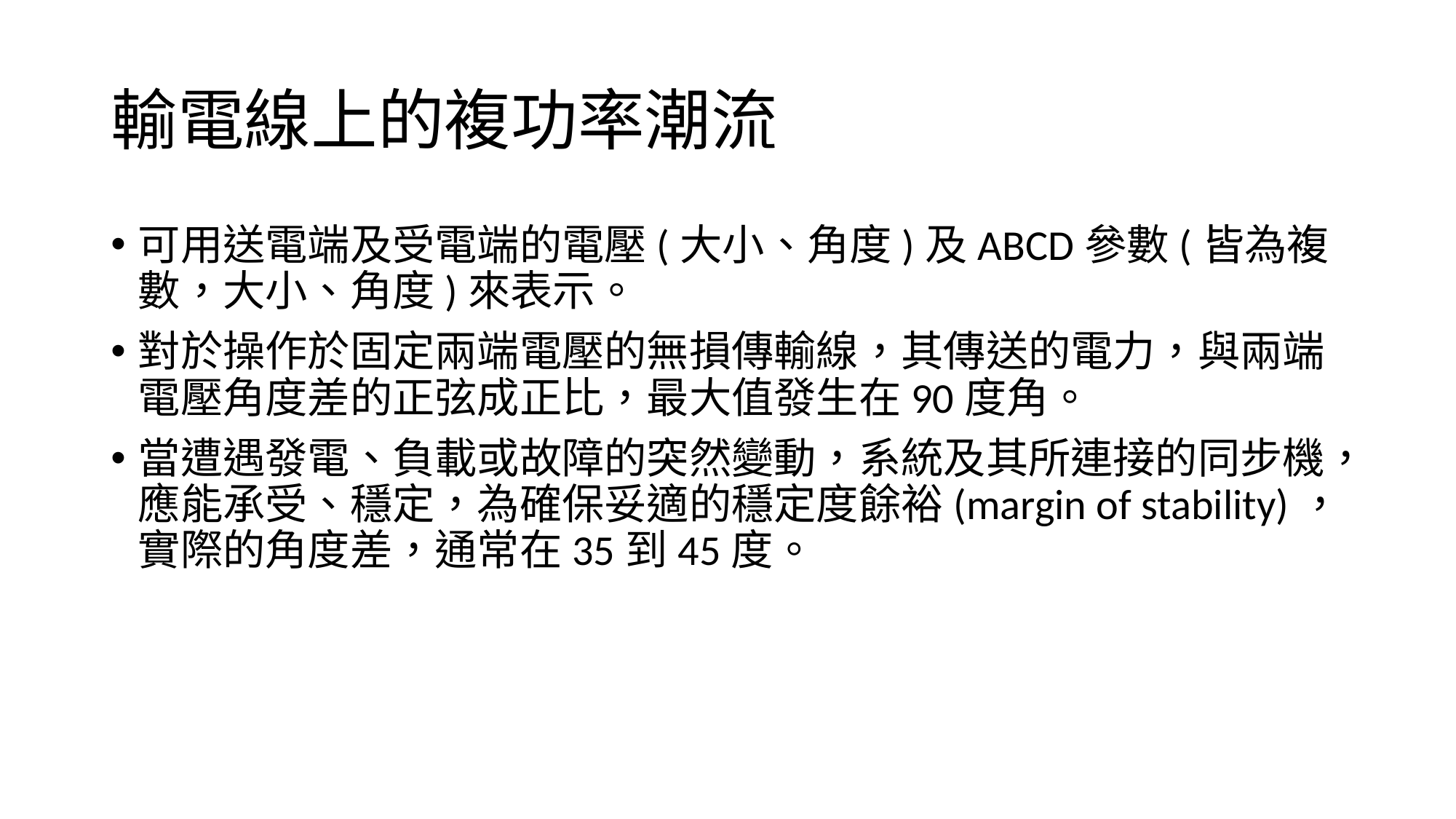

# 輸電線上的複功率潮流
可用送電端及受電端的電壓(大小、角度)及ABCD參數(皆為複數，大小、角度)來表示。
對於操作於固定兩端電壓的無損傳輸線，其傳送的電力，與兩端電壓角度差的正弦成正比，最大值發生在90度角。
當遭遇發電、負載或故障的突然變動，系統及其所連接的同步機，應能承受、穩定，為確保妥適的穩定度餘裕(margin of stability)，實際的角度差，通常在35到45度。